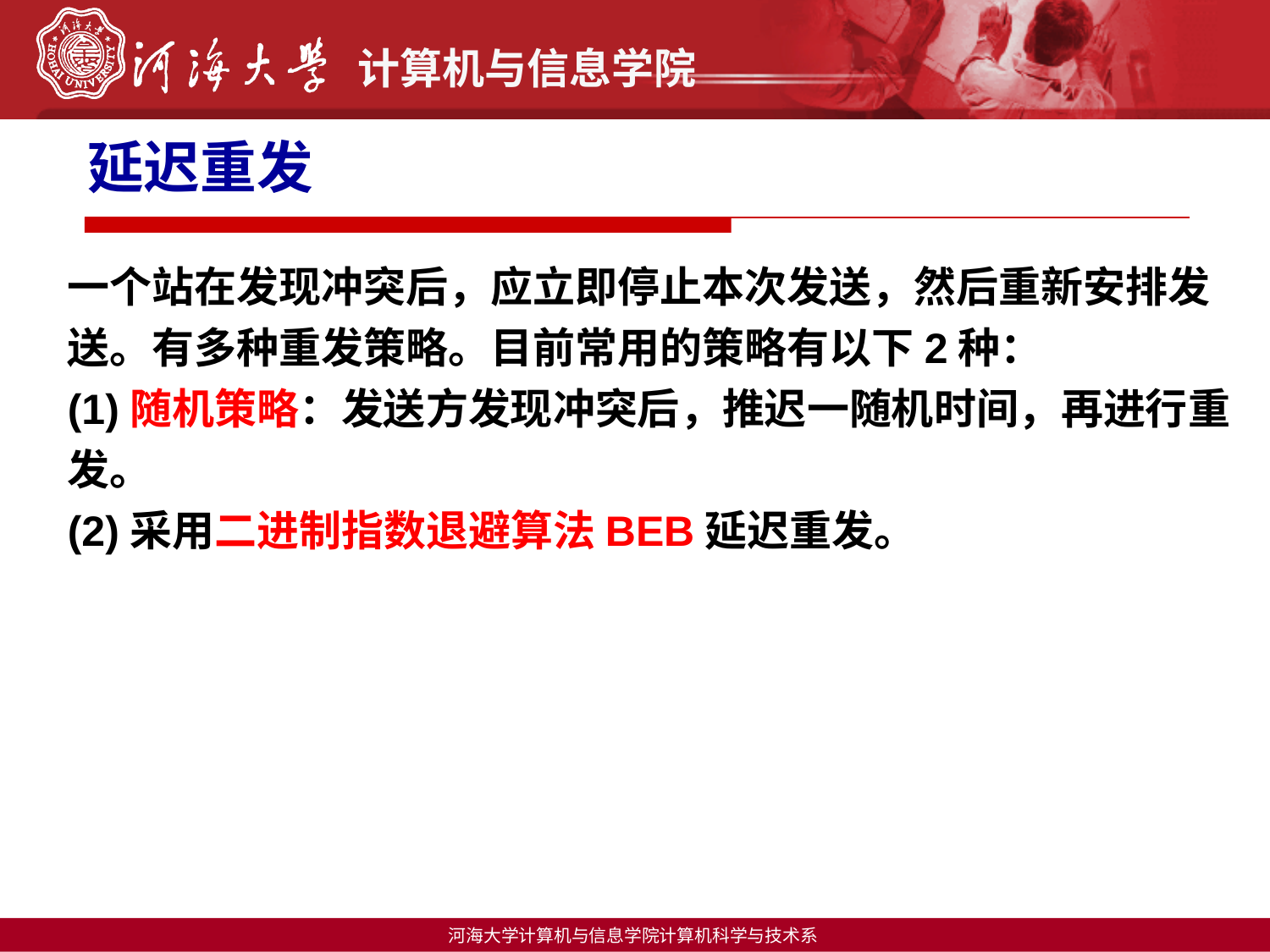

延迟重发
# 一个站在发现冲突后，应立即停止本次发送，然后重新安排发送。有多种重发策略。目前常用的策略有以下2种： (1)随机策略：发送方发现冲突后，推迟一随机时间，再进行重发。 (2)采用二进制指数退避算法BEB延迟重发。